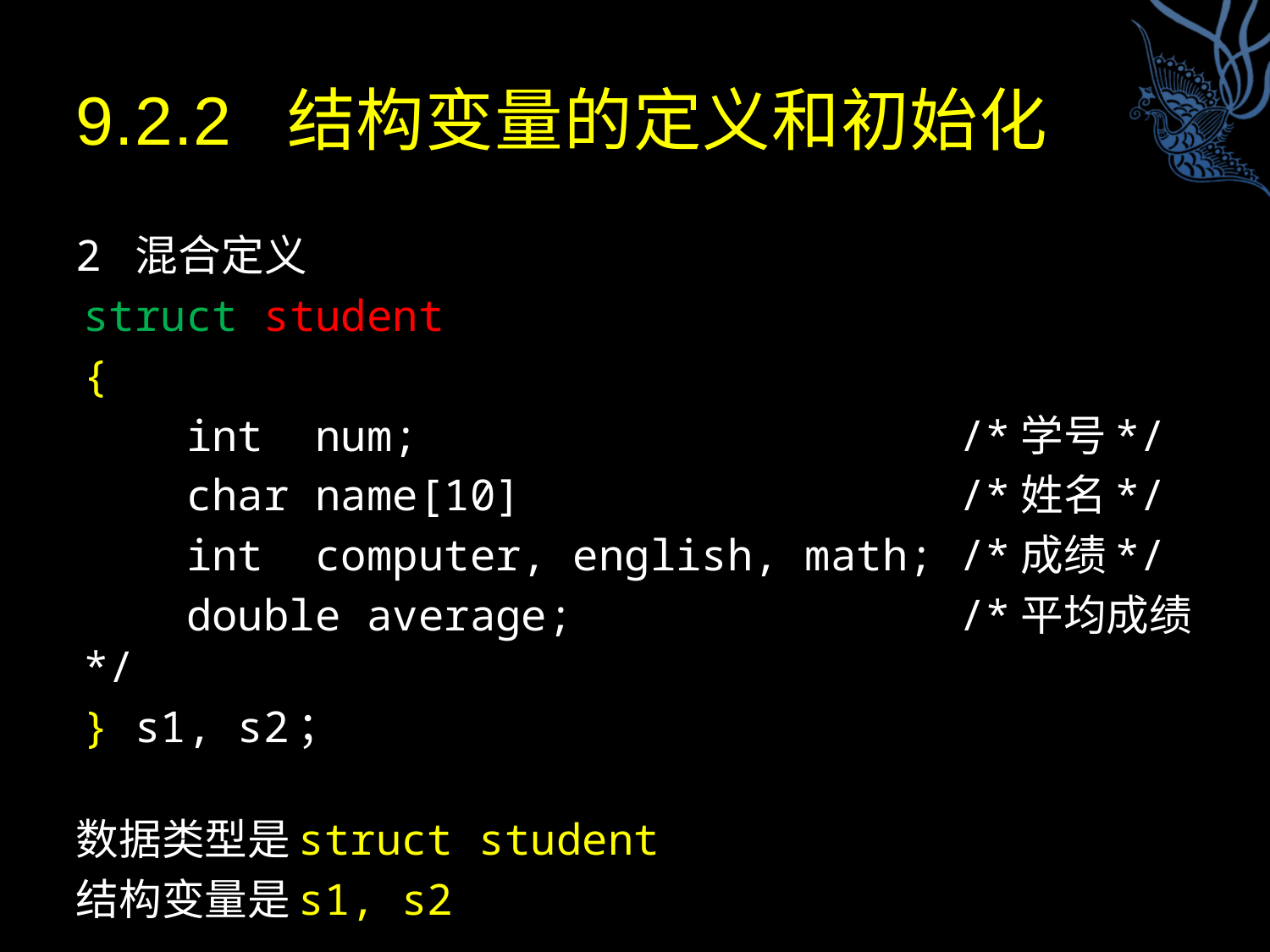

# 9.2.2  结构变量的定义和初始化
2 混合定义
struct student
{
    int  num;                     /*学号*/
    char name[10]                 /*姓名*/
    int  computer, english, math; /*成绩*/
    double average;               /*平均成绩*/
} s1, s2；

数据类型是struct student
结构变量是s1, s2